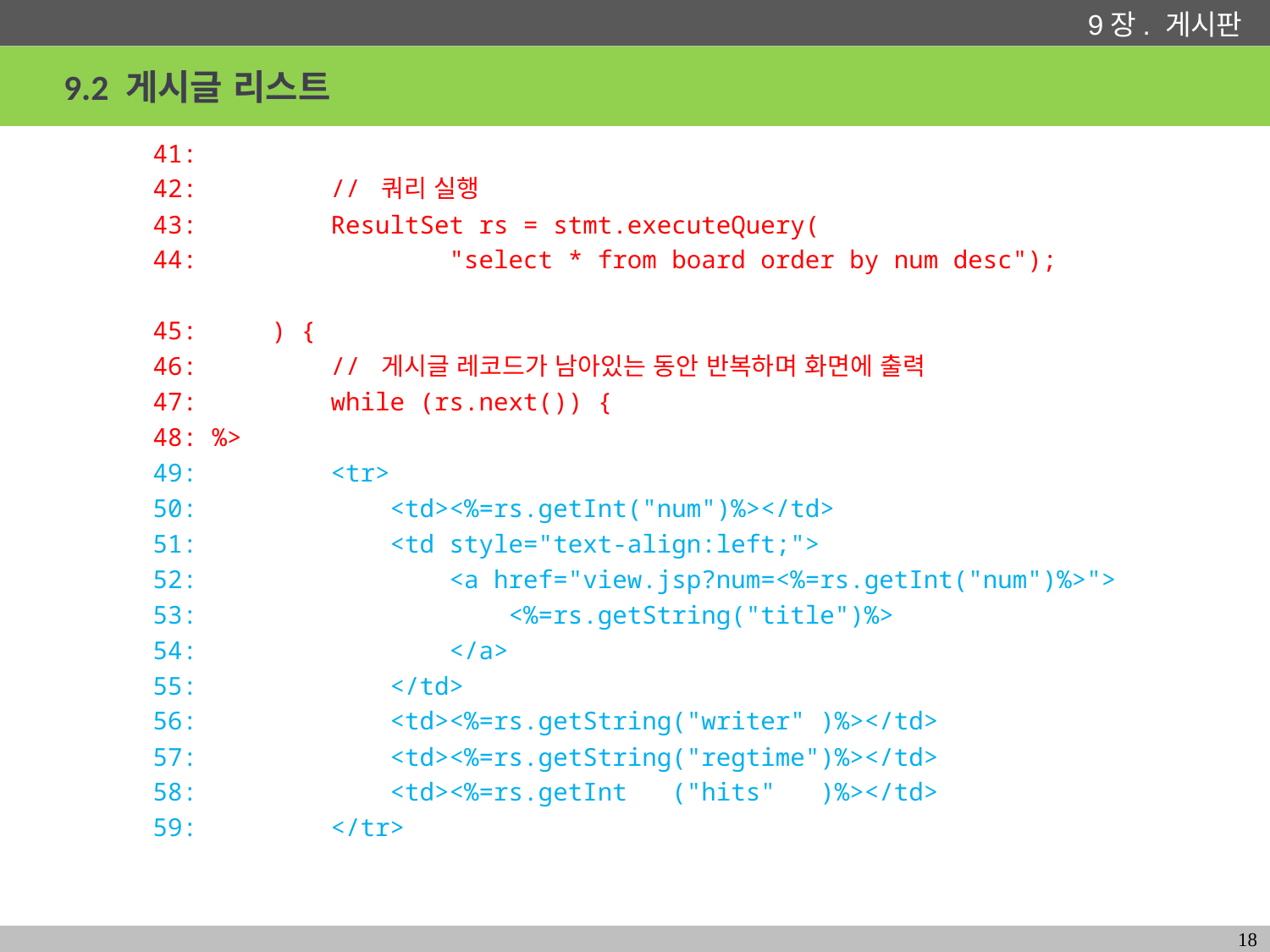

# 9.2 게시글 리스트
 41:
 42:         // 쿼리 실행
 43:         ResultSet rs = stmt.executeQuery(
 44:                 "select * from board order by num desc");
 45:     ) {
 46:         // 게시글 레코드가 남아있는 동안 반복하며 화면에 출력
 47:         while (rs.next()) {
 48: %>
 49:         <tr>
 50:             <td><%=rs.getInt("num")%></td>
 51:             <td style="text-align:left;">
 52:                 <a href="view.jsp?num=<%=rs.getInt("num")%>">
 53:                     <%=rs.getString("title")%>
 54:                 </a>
 55:             </td>
 56:             <td><%=rs.getString("writer" )%></td>
 57:             <td><%=rs.getString("regtime")%></td>
 58:             <td><%=rs.getInt   ("hits"   )%></td>
 59:         </tr>
18